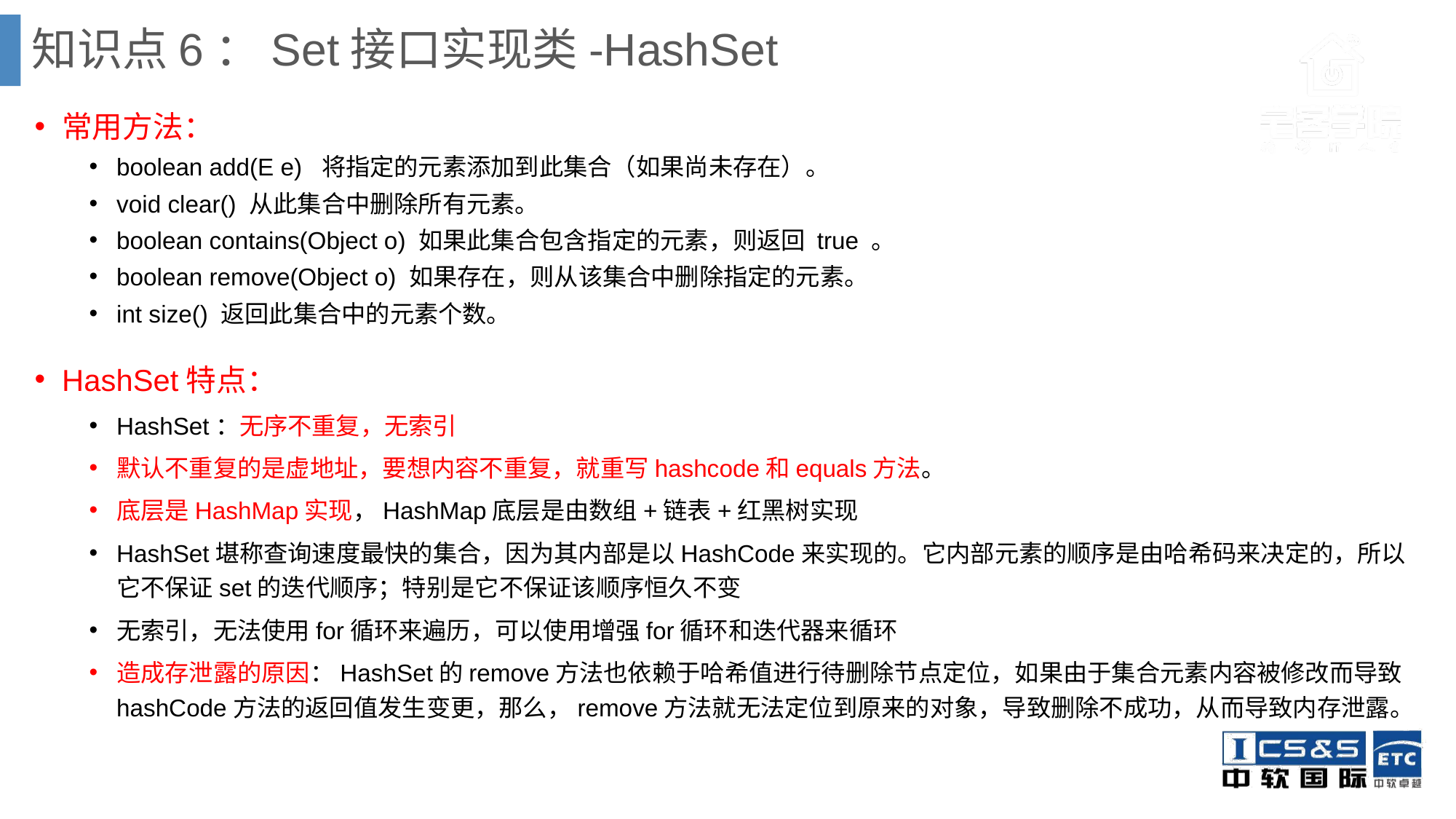

# 知识点6：Set接口实现类-HashSet
常用方法：
boolean add(E e)  将指定的元素添加到此集合（如果尚未存在）。
void clear() 从此集合中删除所有元素。
boolean contains(Object o) 如果此集合包含指定的元素，则返回 true 。
boolean remove(Object o) 如果存在，则从该集合中删除指定的元素。
int size() 返回此集合中的元素个数。
HashSet特点：
HashSet：无序不重复，无索引
默认不重复的是虚地址，要想内容不重复，就重写hashcode和equals方法。
底层是HashMap实现，HashMap底层是由数组+链表+红黑树实现
HashSet堪称查询速度最快的集合，因为其内部是以HashCode来实现的。它内部元素的顺序是由哈希码来决定的，所以它不保证set的迭代顺序；特别是它不保证该顺序恒久不变
无索引，无法使用for循环来遍历，可以使用增强for循环和迭代器来循环
造成存泄露的原因：HashSet的remove方法也依赖于哈希值进行待删除节点定位，如果由于集合元素内容被修改而导致hashCode方法的返回值发生变更，那么，remove方法就无法定位到原来的对象，导致删除不成功，从而导致内存泄露。